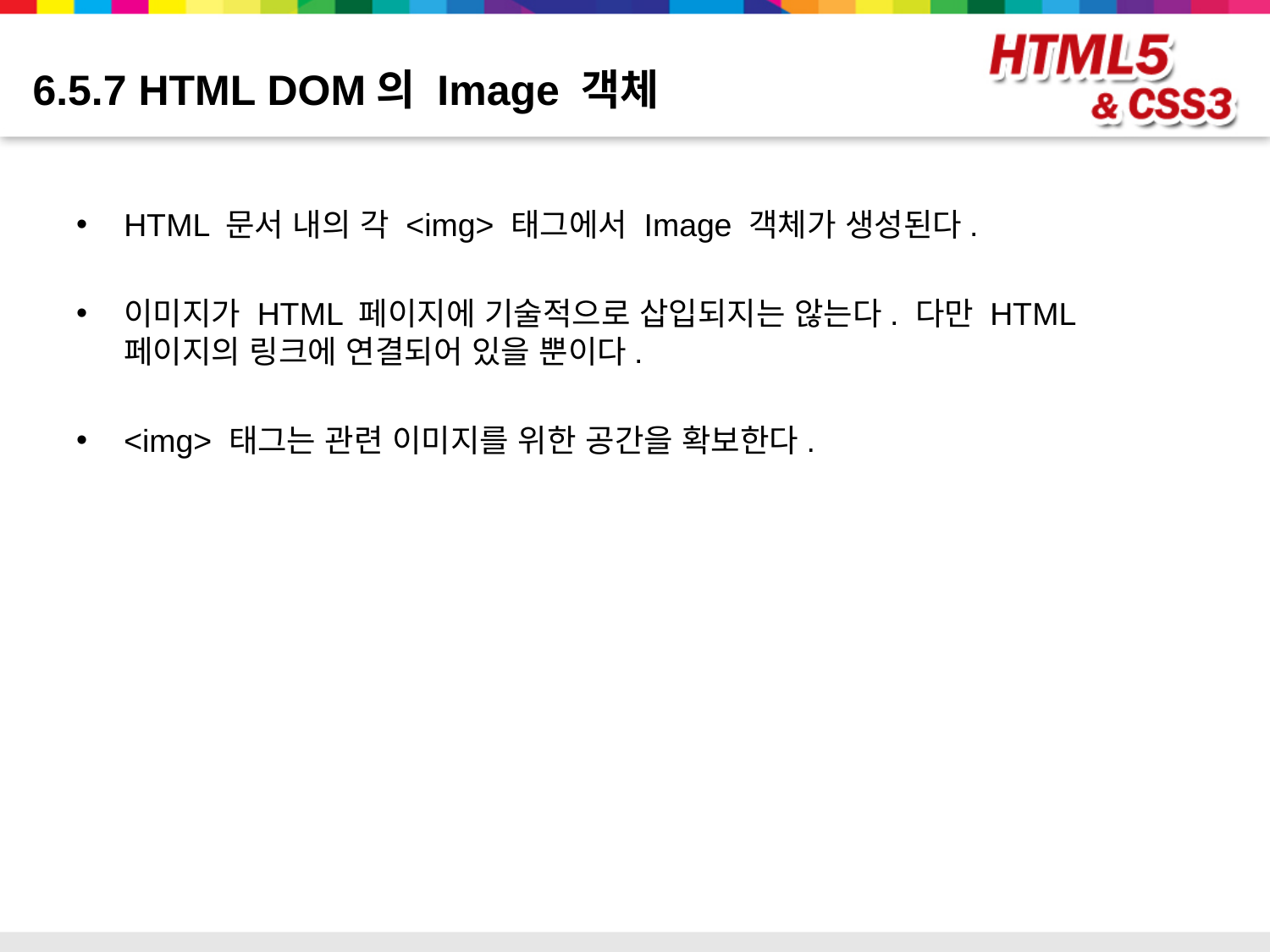

# 6.5.7 HTML DOM의 Image 객체
HTML 문서 내의 각 <img> 태그에서 Image 객체가 생성된다.

이미지가 HTML 페이지에 기술적으로 삽입되지는 않는다. 다만 HTML 페이지의 링크에 연결되어 있을 뿐이다.

<img> 태그는 관련 이미지를 위한 공간을 확보한다.